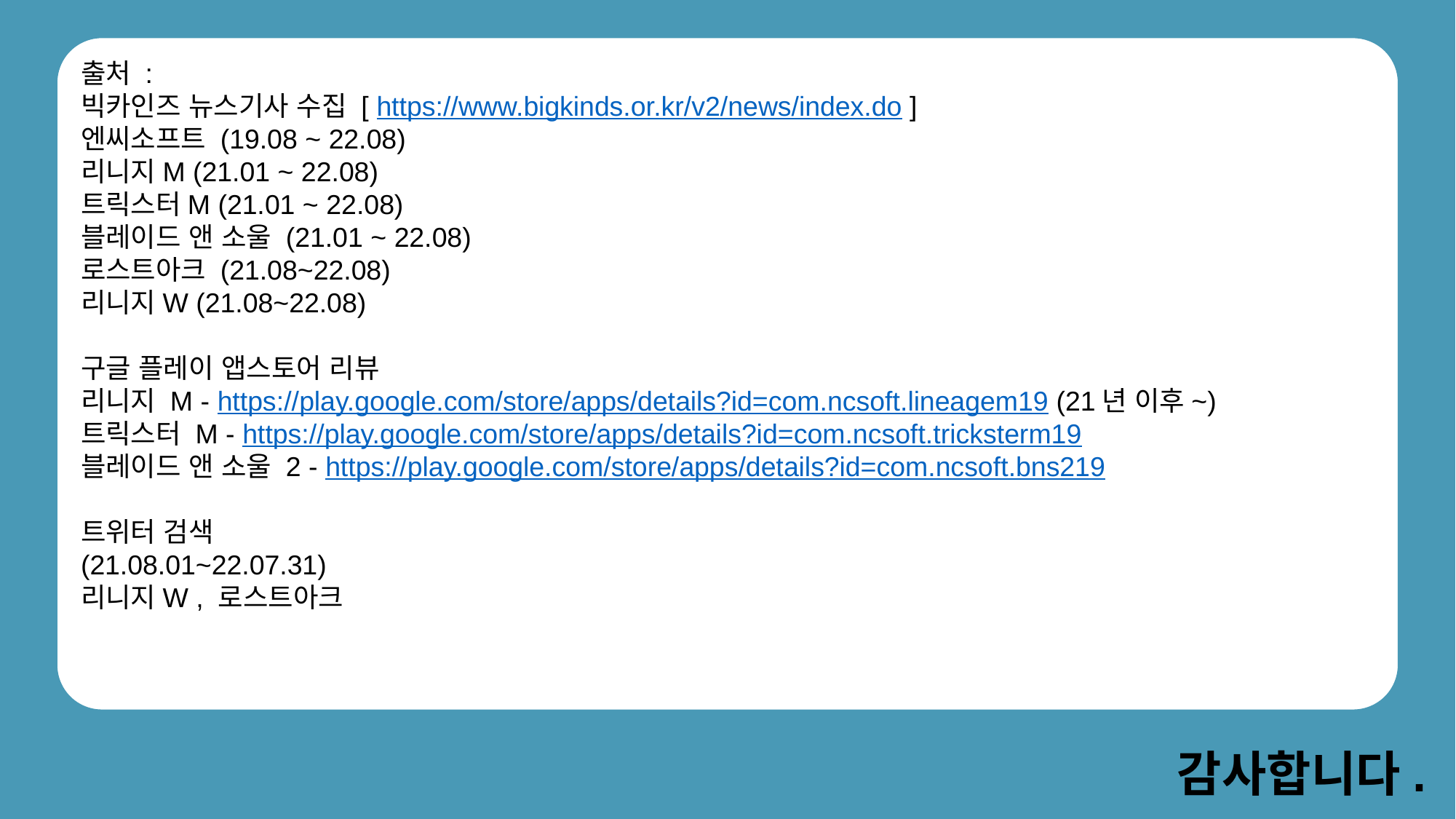

출처 :
빅카인즈 뉴스기사 수집 [ https://www.bigkinds.or.kr/v2/news/index.do ]
엔씨소프트 (19.08 ~ 22.08)
리니지M (21.01 ~ 22.08)
트릭스터M (21.01 ~ 22.08)
블레이드 앤 소울 (21.01 ~ 22.08)
로스트아크 (21.08~22.08)
리니지W (21.08~22.08)

구글 플레이 앱스토어 리뷰
리니지 M - https://play.google.com/store/apps/details?id=com.ncsoft.lineagem19 (21년 이후~)
트릭스터 M - https://play.google.com/store/apps/details?id=com.ncsoft.tricksterm19
블레이드 앤 소울 2 - https://play.google.com/store/apps/details?id=com.ncsoft.bns219

트위터 검색
(21.08.01~22.07.31)
리니지W , 로스트아크

감사합니다.